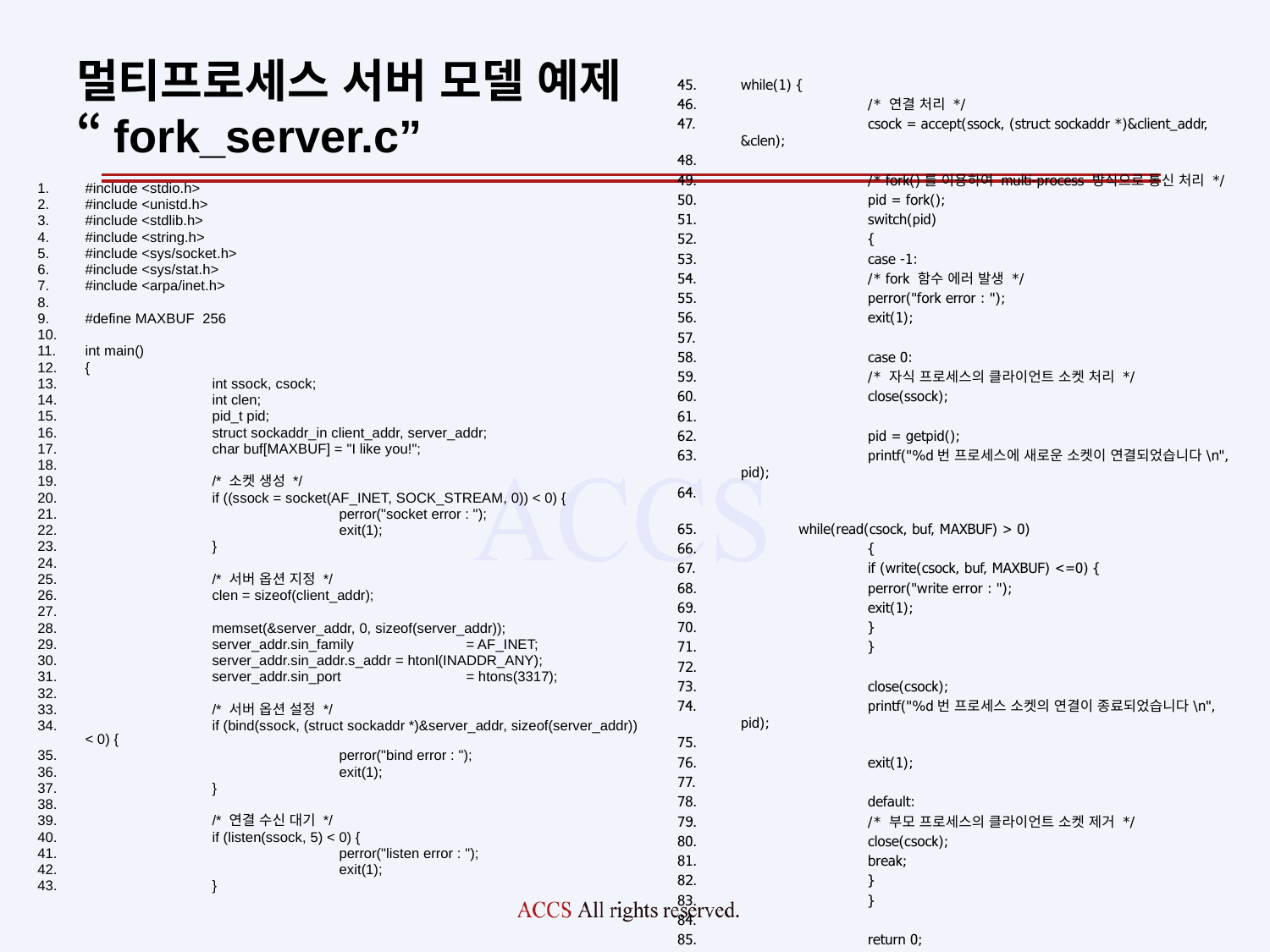

# 멀티프로세스 서버 모델 예제 “fork_server.c”
while(1) {
	/* 연결 처리 */
	csock = accept(ssock, (struct sockaddr *)&client_addr, &clen);

	/* fork()를 이용하여 multi-process 방식으로 통신 처리 */
	pid = fork();
	switch(pid)
	{
	case -1:
	/* fork 함수 에러 발생 */
	perror("fork error : ");
	exit(1);

	case 0:
	/* 자식 프로세스의 클라이언트 소켓 처리 */
	close(ssock);

	pid = getpid();
	printf("%d번 프로세스에 새로운 소켓이 연결되었습니다\n", pid);

             while(read(csock, buf, MAXBUF) > 0)
	{
	if (write(csock, buf, MAXBUF) <=0) {
	perror("write error : ");
	exit(1);
	}
	}

	close(csock);
	printf("%d번 프로세스 소켓의 연결이 종료되었습니다\n", pid);

	exit(1);

	default:
	/* 부모 프로세스의 클라이언트 소켓 제거 */
	close(csock);
	break;
	}
	}

	return 0;
        }

#include <stdio.h>
#include <unistd.h>
#include <stdlib.h>
#include <string.h>
#include <sys/socket.h>
#include <sys/stat.h>
#include <arpa/inet.h>

#define MAXBUF  256

int main()
{
	int ssock, csock;
	int clen;
	pid_t pid;
	struct sockaddr_in client_addr, server_addr;
	char buf[MAXBUF] = "I like you!";

	/* 소켓 생성 */
	if ((ssock = socket(AF_INET, SOCK_STREAM, 0)) < 0) {
		perror("socket error : ");
		exit(1);
	}

	/* 서버 옵션 지정 */
	clen = sizeof(client_addr);

	memset(&server_addr, 0, sizeof(server_addr));
	server_addr.sin_family 	= AF_INET;
	server_addr.sin_addr.s_addr = htonl(INADDR_ANY);
	server_addr.sin_port 	= htons(3317);

	/* 서버 옵션 설정 */
	if (bind(ssock, (struct sockaddr *)&server_addr, sizeof(server_addr)) < 0) {
		perror("bind error : ");
		exit(1);
	}

	/* 연결 수신 대기 */
	if (listen(ssock, 5) < 0) {
		perror("listen error : ");
		exit(1);
	}